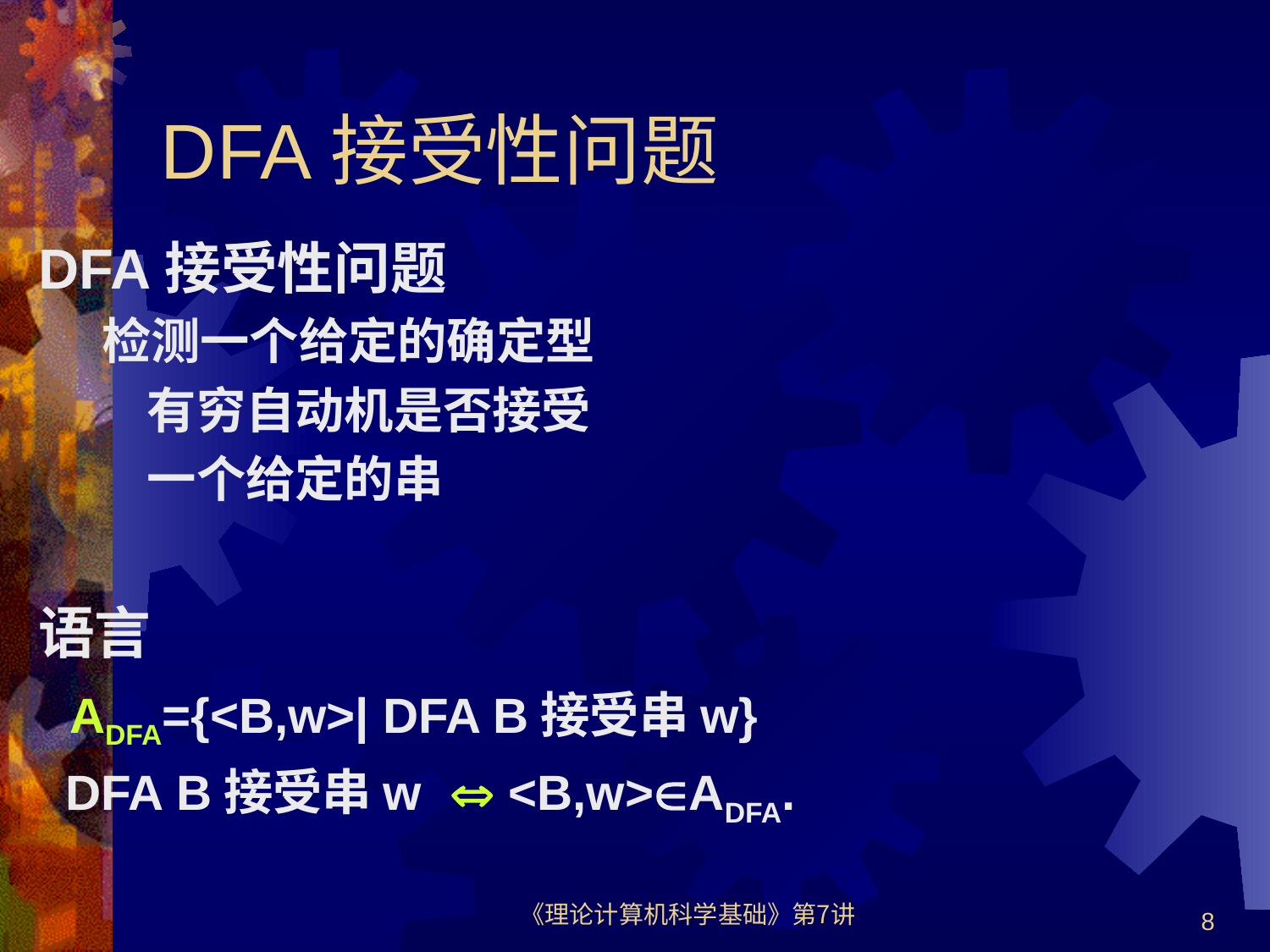

# DFA接受性问题
DFA接受性问题
检测一个给定的确定型
   有穷自动机是否接受
   一个给定的串

语言
  ADFA={<B,w>| DFA B接受串w}
  DFA B接受串w  ⇔ <B,w>∈ADFA.
《理论计算机科学基础》第7讲
8